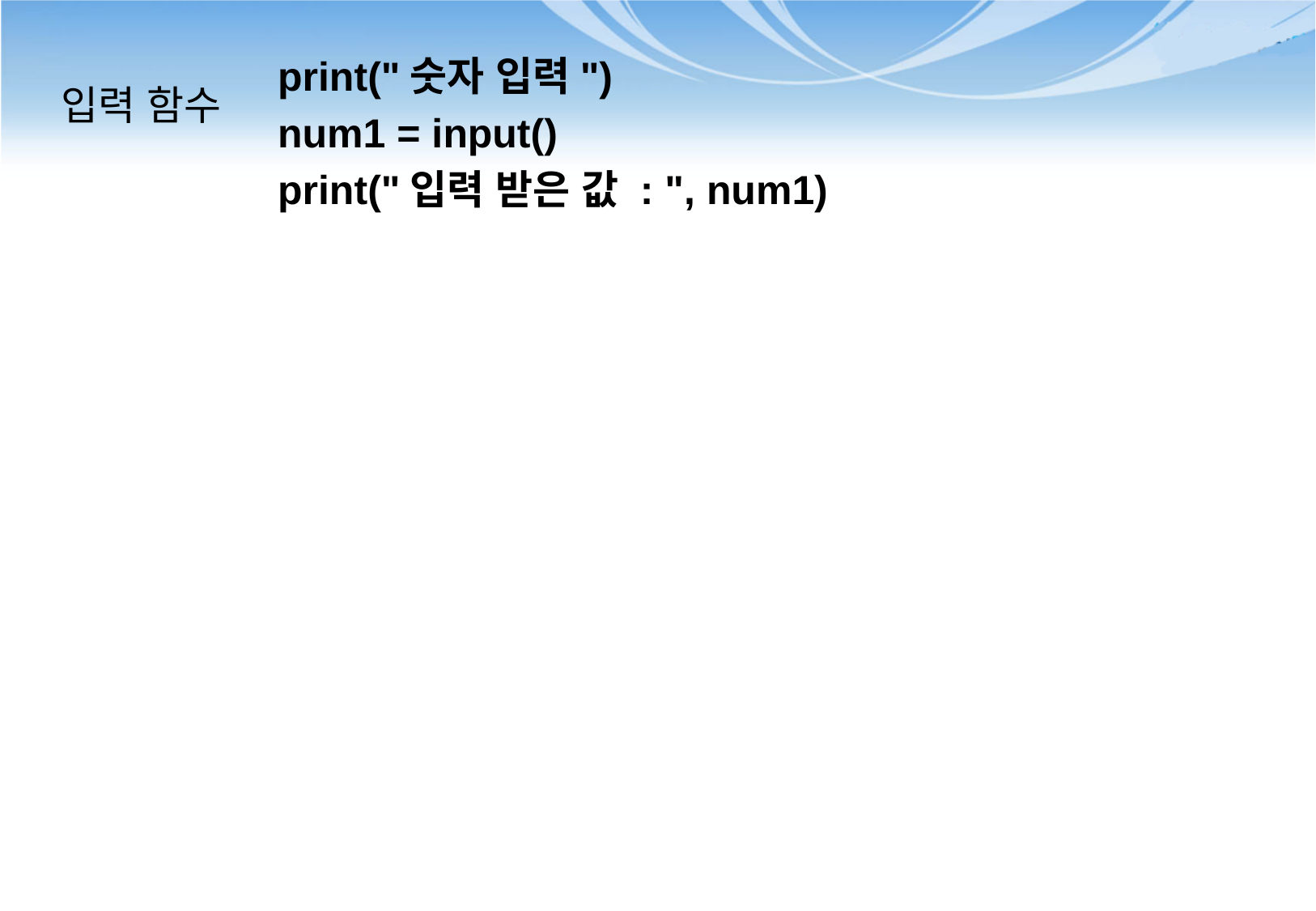

# 입력 함수
print("숫자 입력")
num1 = input()
print("입력 받은 값 : ", num1)